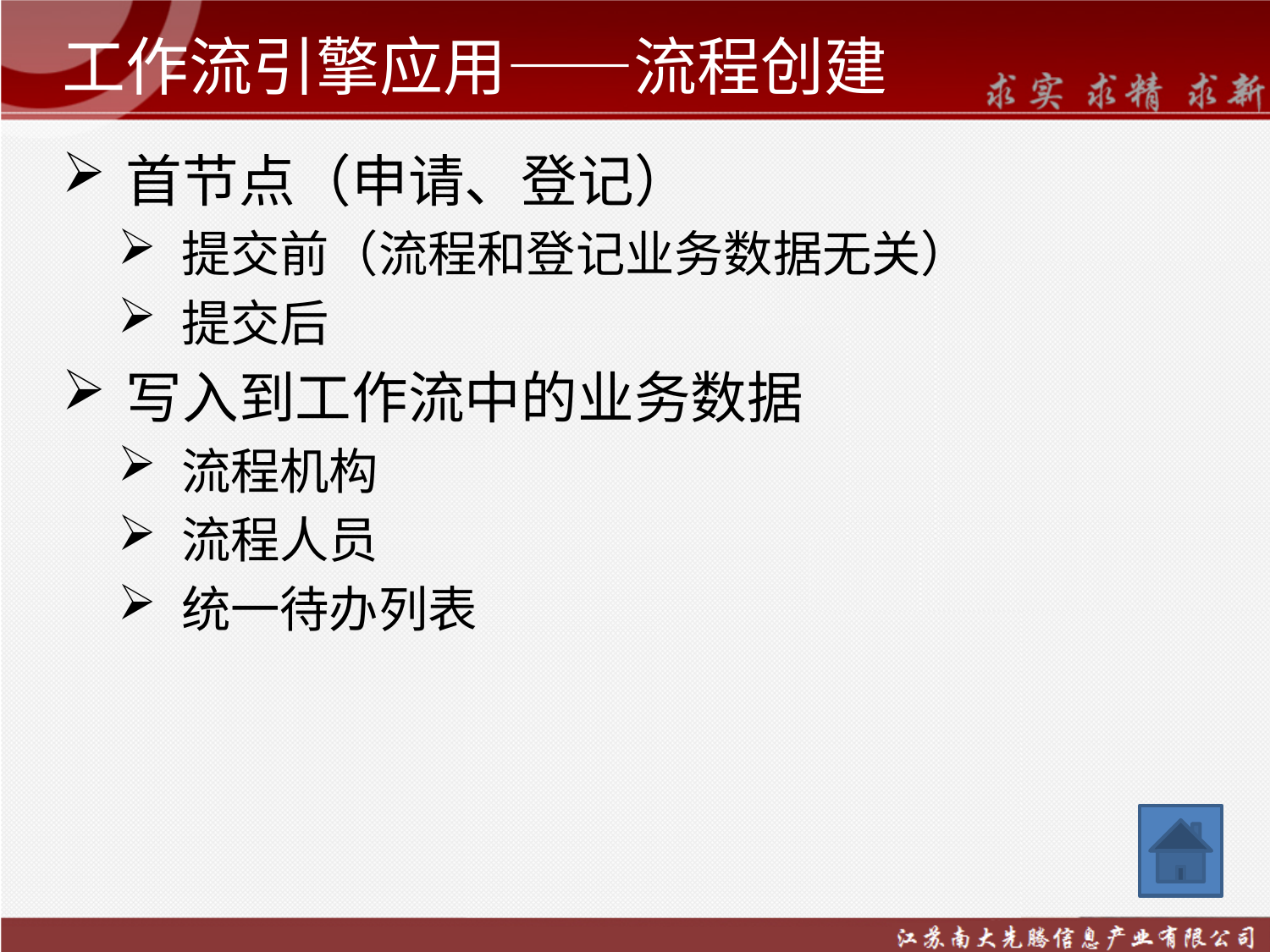

# 工作流引擎应用——流程创建
首节点（申请、登记）
提交前（流程和登记业务数据无关）
提交后
写入到工作流中的业务数据
流程机构
流程人员
统一待办列表